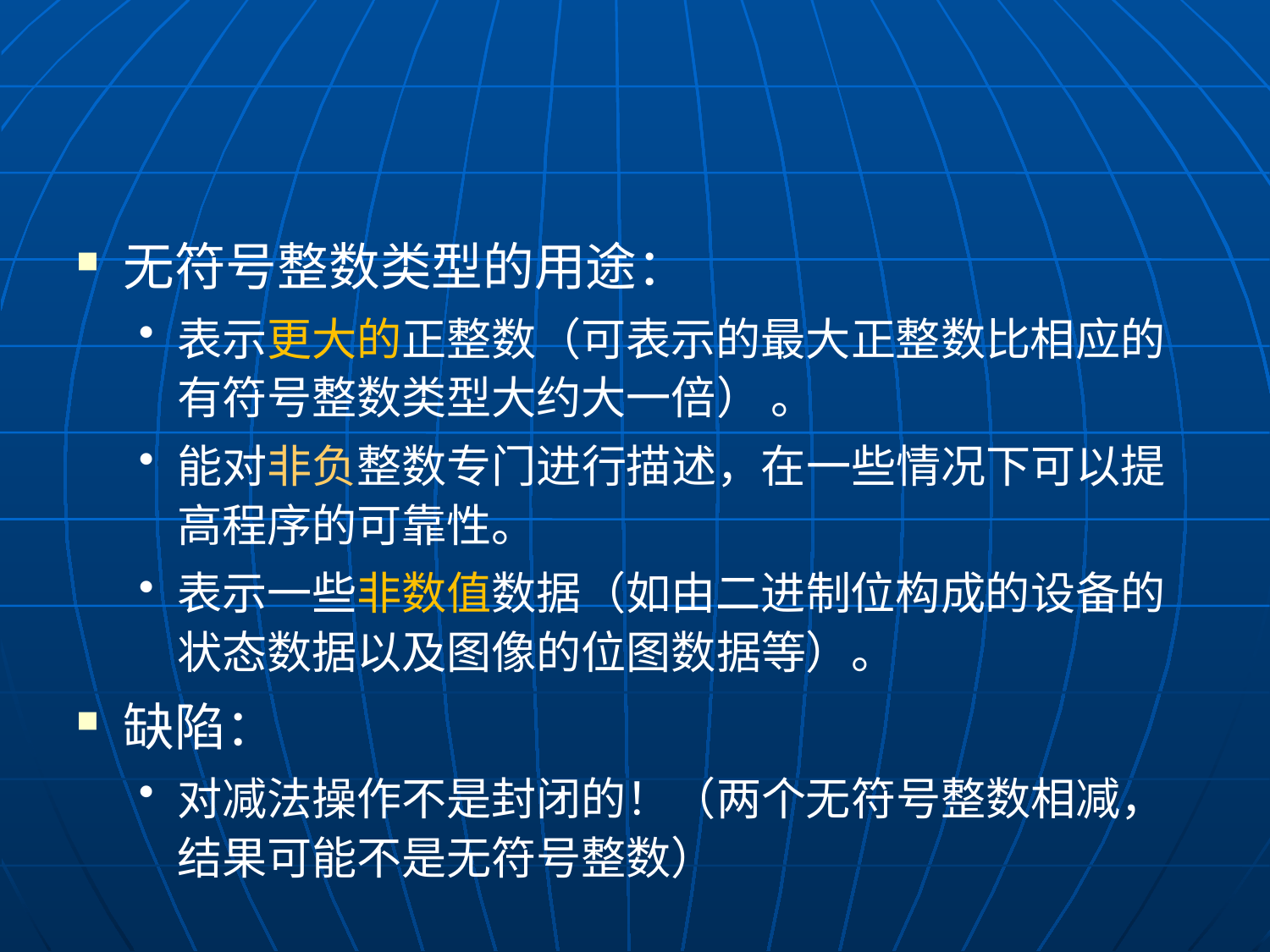

#
无符号整数类型的用途：
表示更大的正整数（可表示的最大正整数比相应的有符号整数类型大约大一倍） 。
能对非负整数专门进行描述，在一些情况下可以提高程序的可靠性。
表示一些非数值数据（如由二进制位构成的设备的状态数据以及图像的位图数据等）。
缺陷：
对减法操作不是封闭的！（两个无符号整数相减，结果可能不是无符号整数）